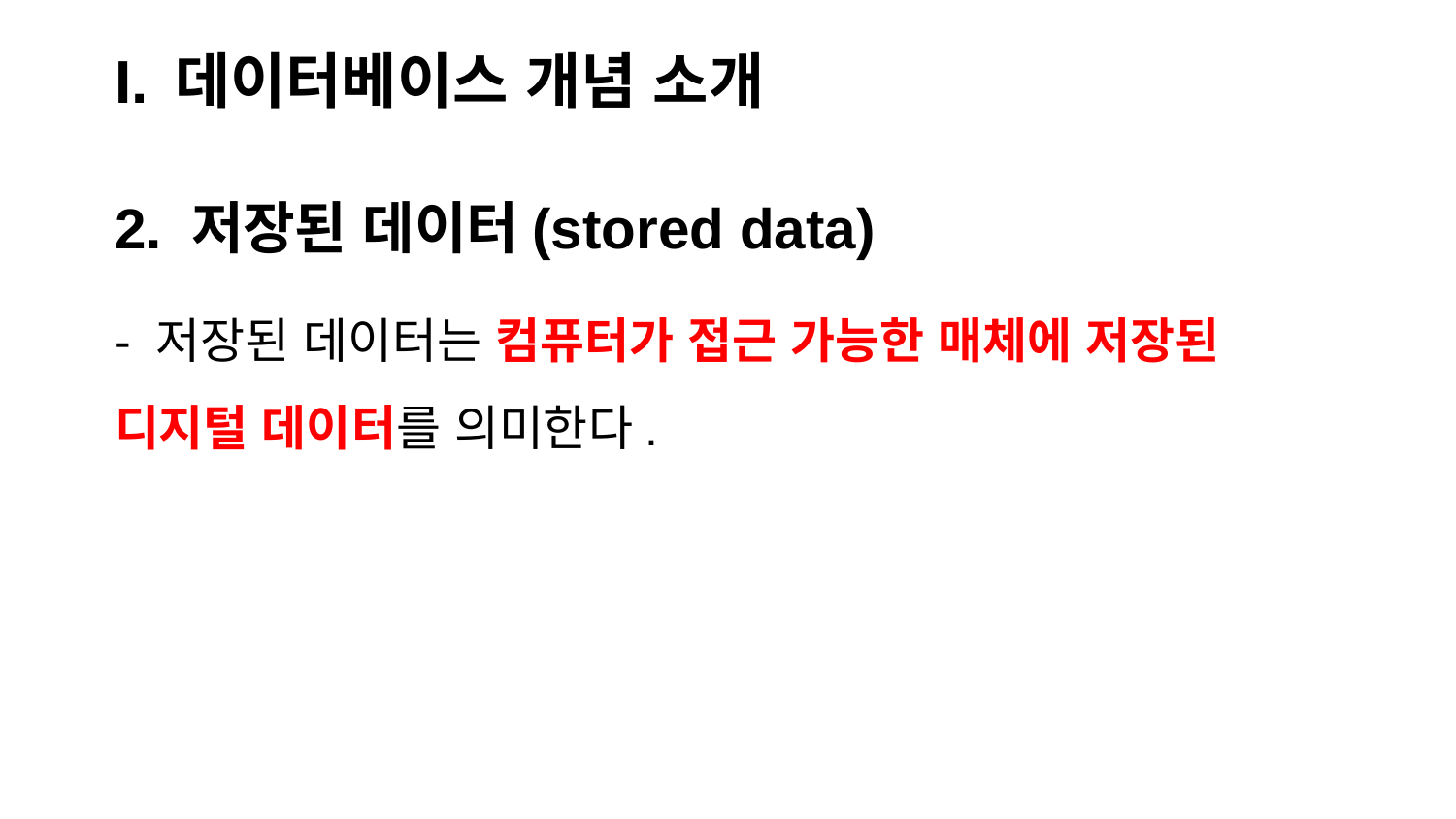

# I. 데이터베이스 개념 소개
2. 저장된 데이터(stored data)
- 저장된 데이터는 컴퓨터가 접근 가능한 매체에 저장된 디지털 데이터를 의미한다.